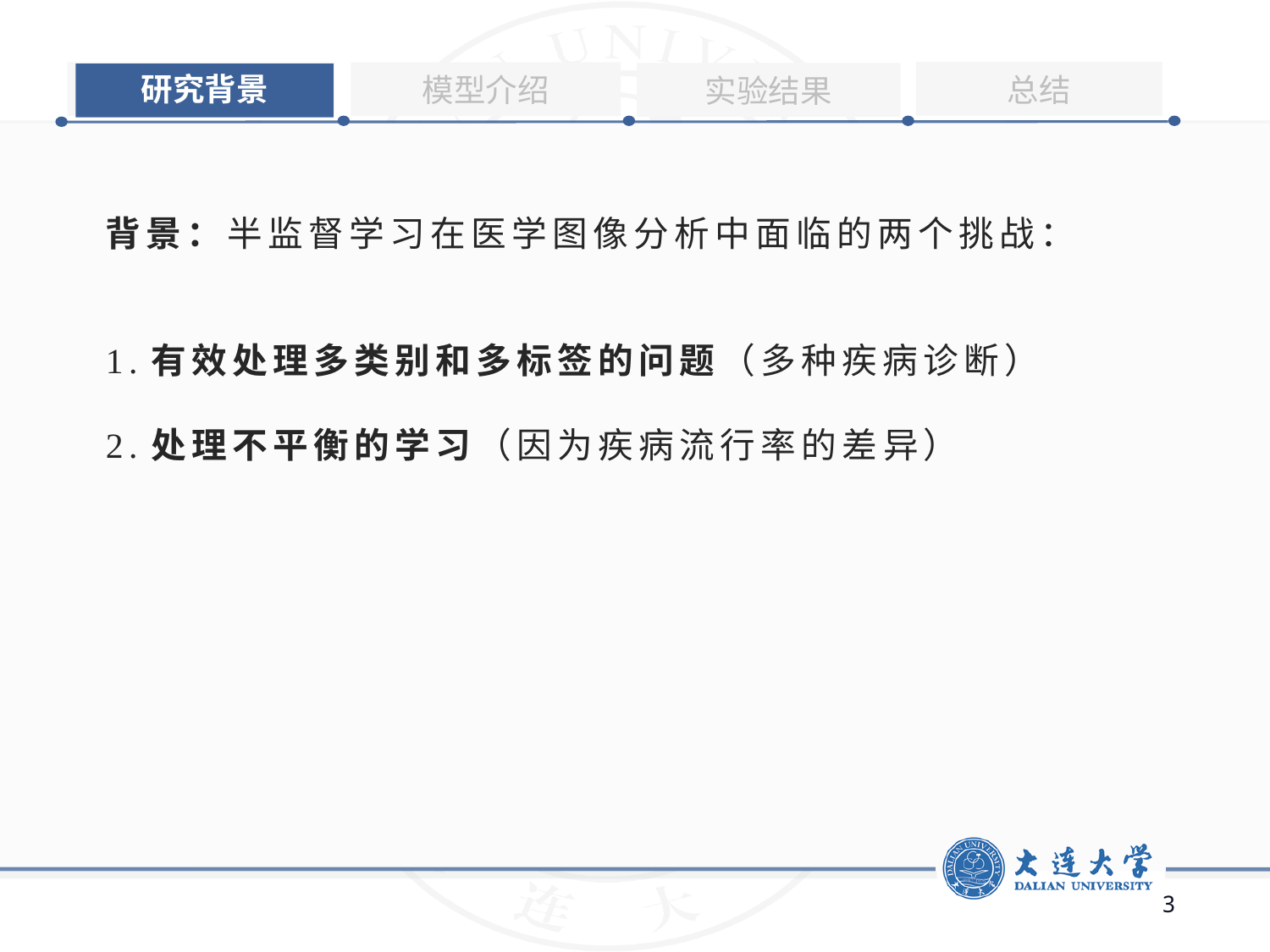

# 背景：半监督学习在医学图像分析中面临的两个挑战： 1.有效处理多类别和多标签的问题（多种疾病诊断） 2.处理不平衡的学习（因为疾病流行率的差异）